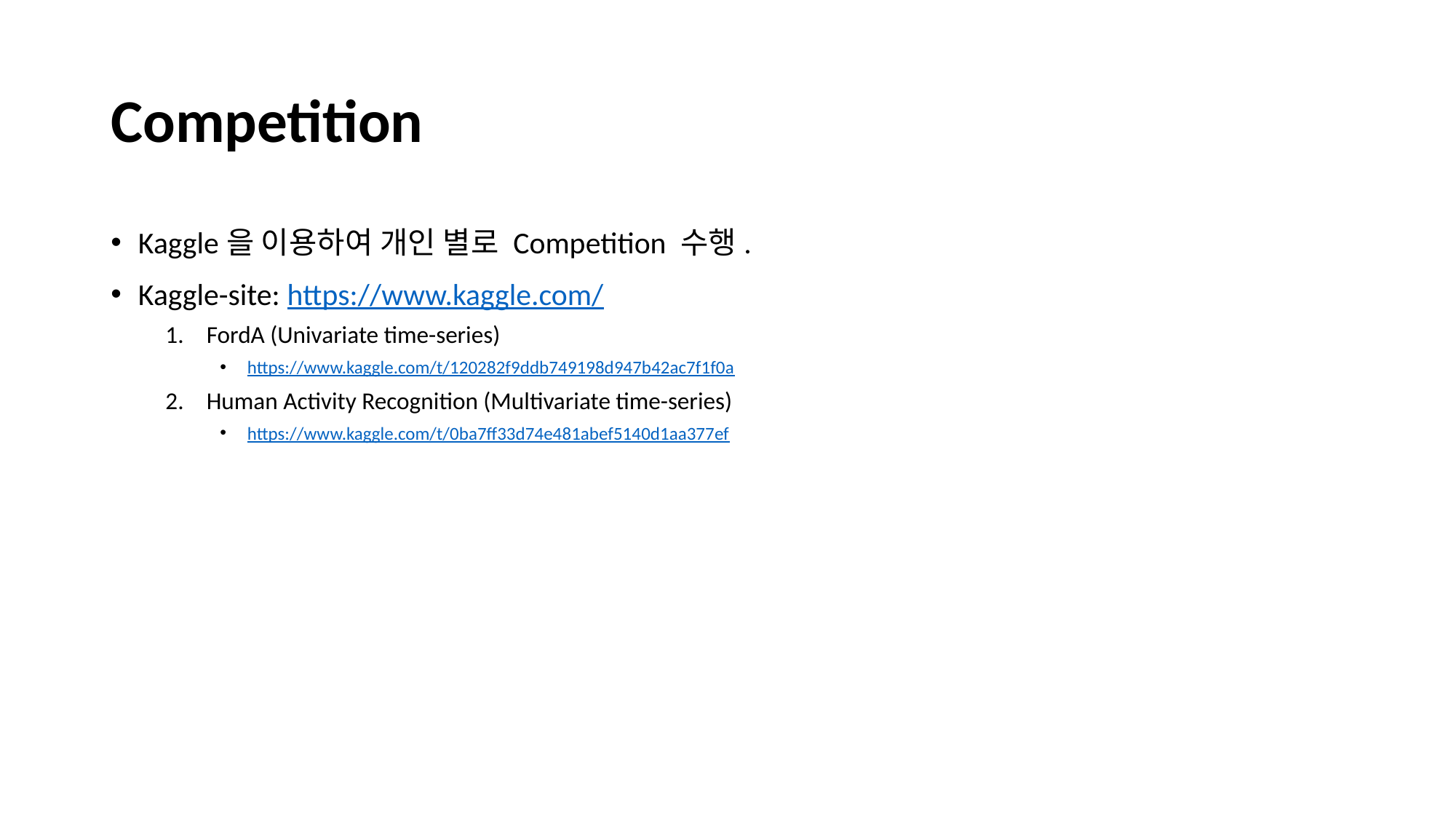

# Competition
Kaggle을 이용하여 개인 별로 Competition 수행.
Kaggle-site: https://www.kaggle.com/
FordA (Univariate time-series)
https://www.kaggle.com/t/120282f9ddb749198d947b42ac7f1f0a
Human Activity Recognition (Multivariate time-series)
https://www.kaggle.com/t/0ba7ff33d74e481abef5140d1aa377ef